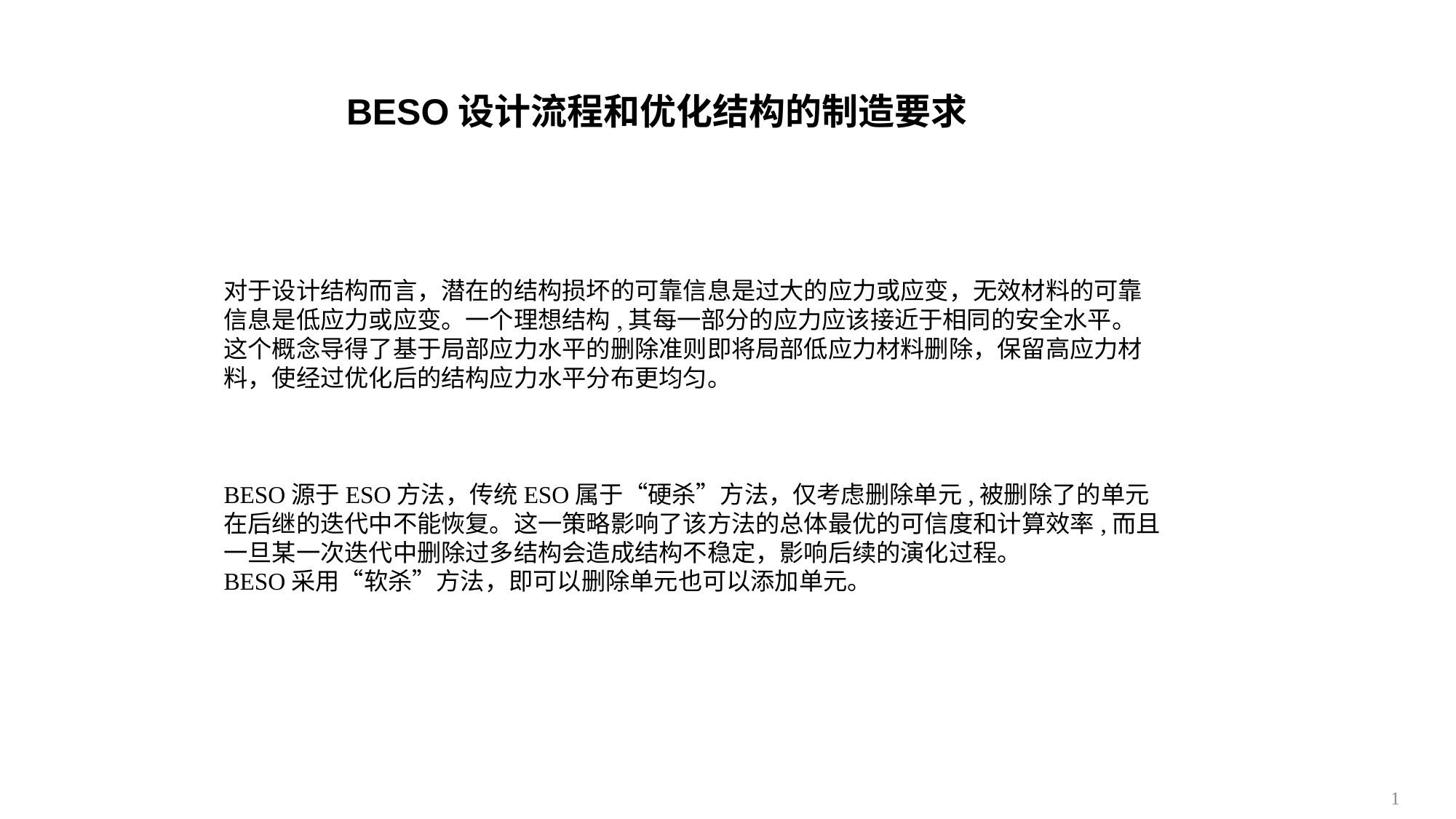

BESO设计流程和优化结构的制造要求
对于设计结构而言，潜在的结构损坏的可靠信息是过大的应力或应变，无效材料的可靠信息是低应力或应变。一个理想结构,其每一部分的应力应该接近于相同的安全水平。
这个概念导得了基于局部应力水平的删除准则即将局部低应力材料删除，保留高应力材料，使经过优化后的结构应力水平分布更均匀。
BESO源于ESO方法，传统ESO属于“硬杀”方法，仅考虑删除单元,被删除了的单元在后继的迭代中不能恢复。这一策略影响了该方法的总体最优的可信度和计算效率,而且一旦某一次迭代中删除过多结构会造成结构不稳定，影响后续的演化过程。
BESO采用“软杀”方法，即可以删除单元也可以添加单元。
1